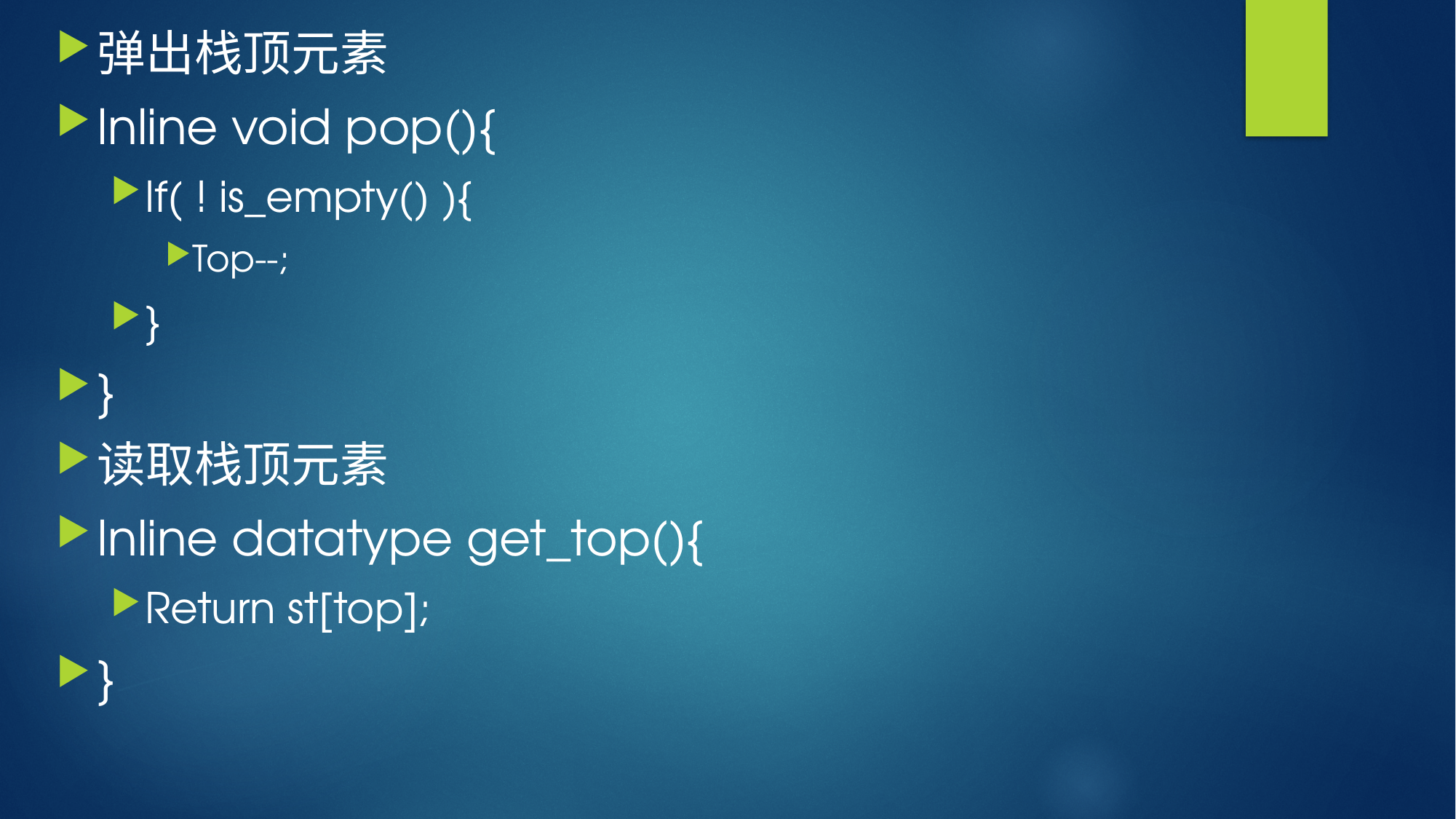

弹出栈顶元素
Inline void pop(){
If( ! is_empty() ){
Top--;
}
}
读取栈顶元素
Inline datatype get_top(){
Return st[top];
}